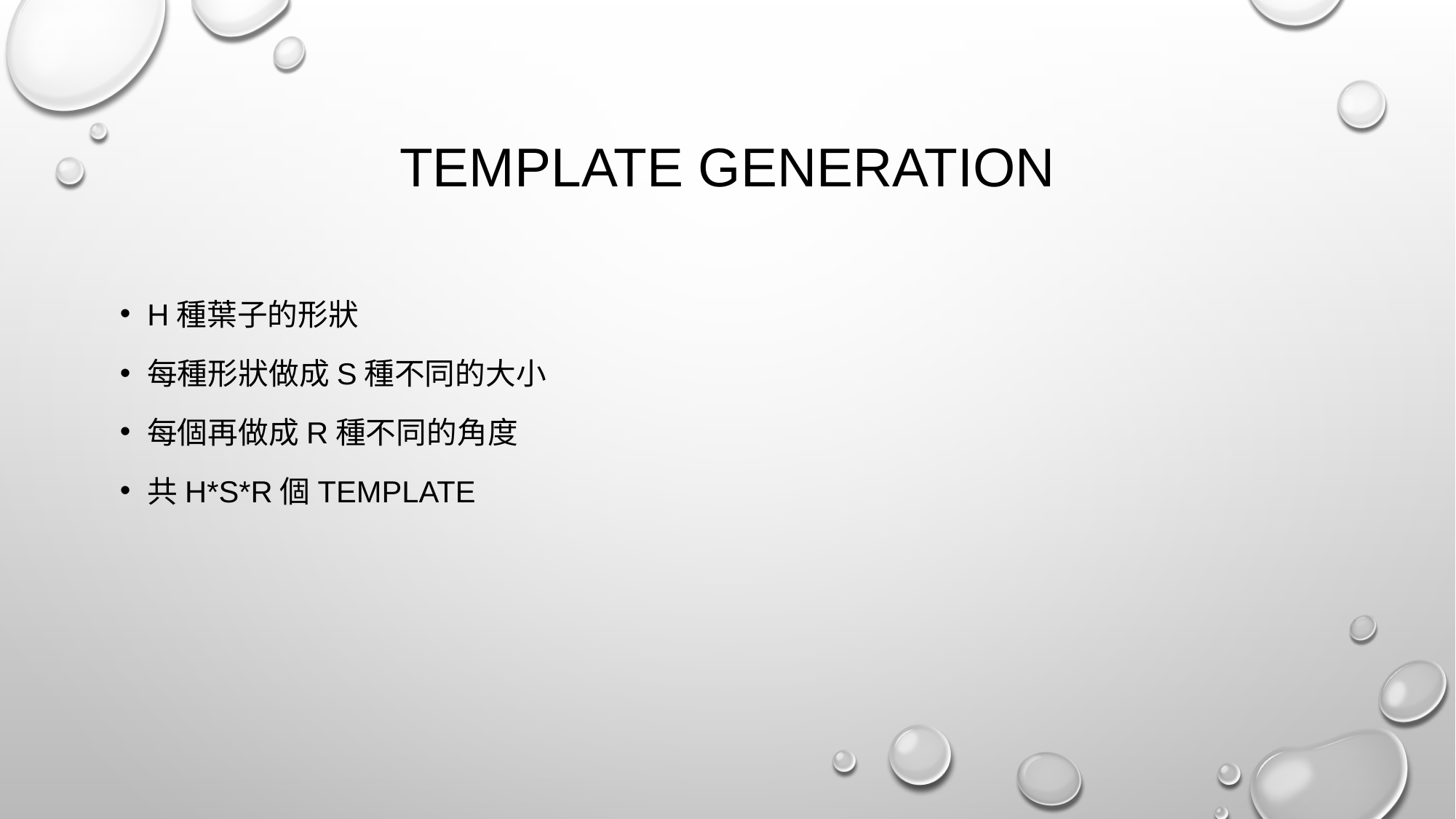

# Template generation
H種葉子的形狀
每種形狀做成S種不同的大小
每個再做成R種不同的角度
共H*S*R個Template